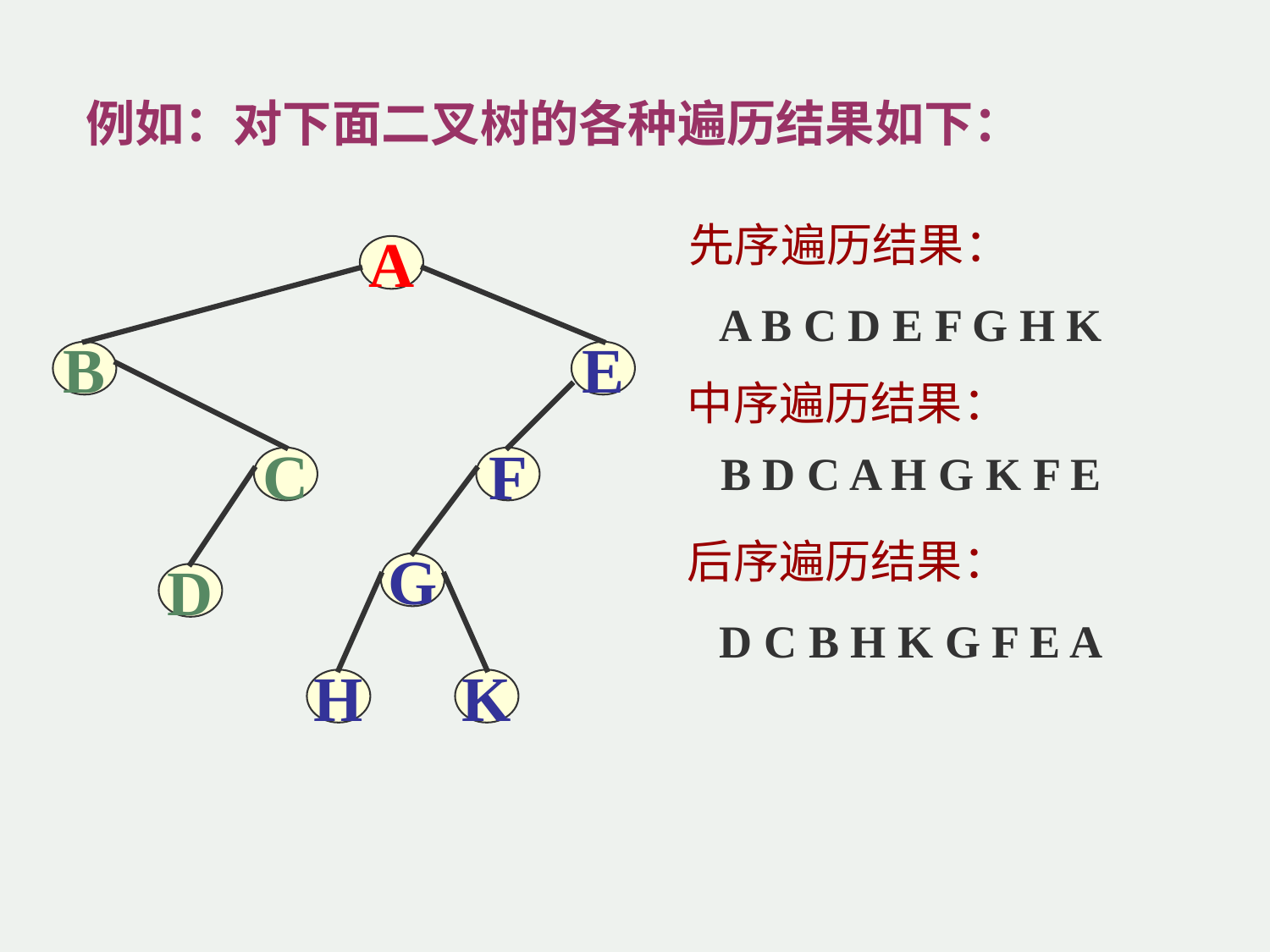

例如：对下面二叉树的各种遍历结果如下：
先序遍历结果：
A

A B C D E F G H K
B
E

中序遍历结果：

B D C A H G K F E
C
F

后序遍历结果：
G
D

D C B H K G F E A
H
K